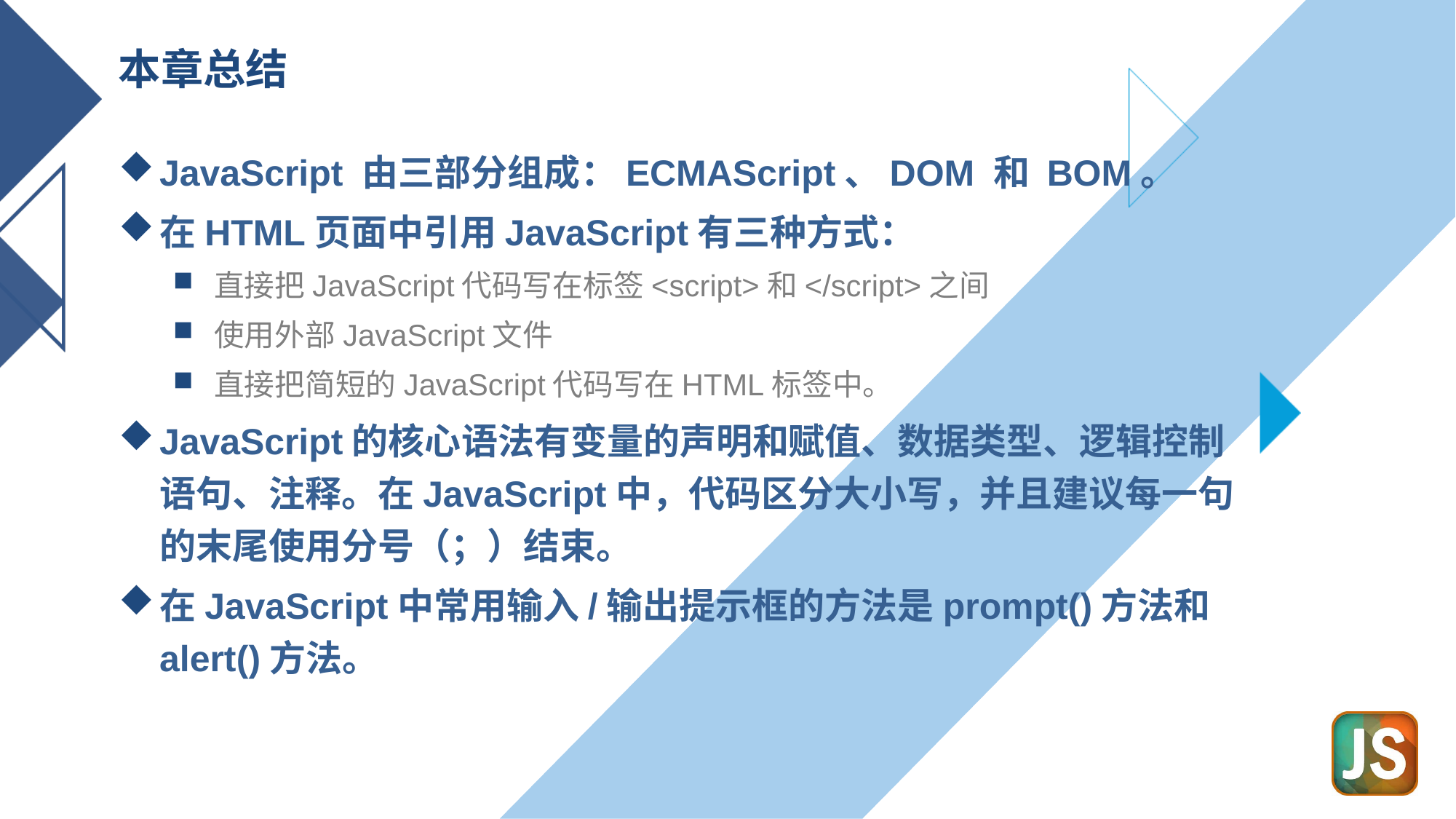

# 本章总结
JavaScript 由三部分组成：ECMAScript、DOM 和 BOM。
在HTML页面中引用JavaScript有三种方式：
直接把JavaScript代码写在标签<script>和</script>之间
使用外部JavaScript文件
直接把简短的JavaScript代码写在HTML标签中。
JavaScript的核心语法有变量的声明和赋值、数据类型、逻辑控制语句、注释。在JavaScript中，代码区分大小写，并且建议每一句的末尾使用分号（；）结束。
在JavaScript中常用输入/输出提示框的方法是prompt()方法和alert()方法。